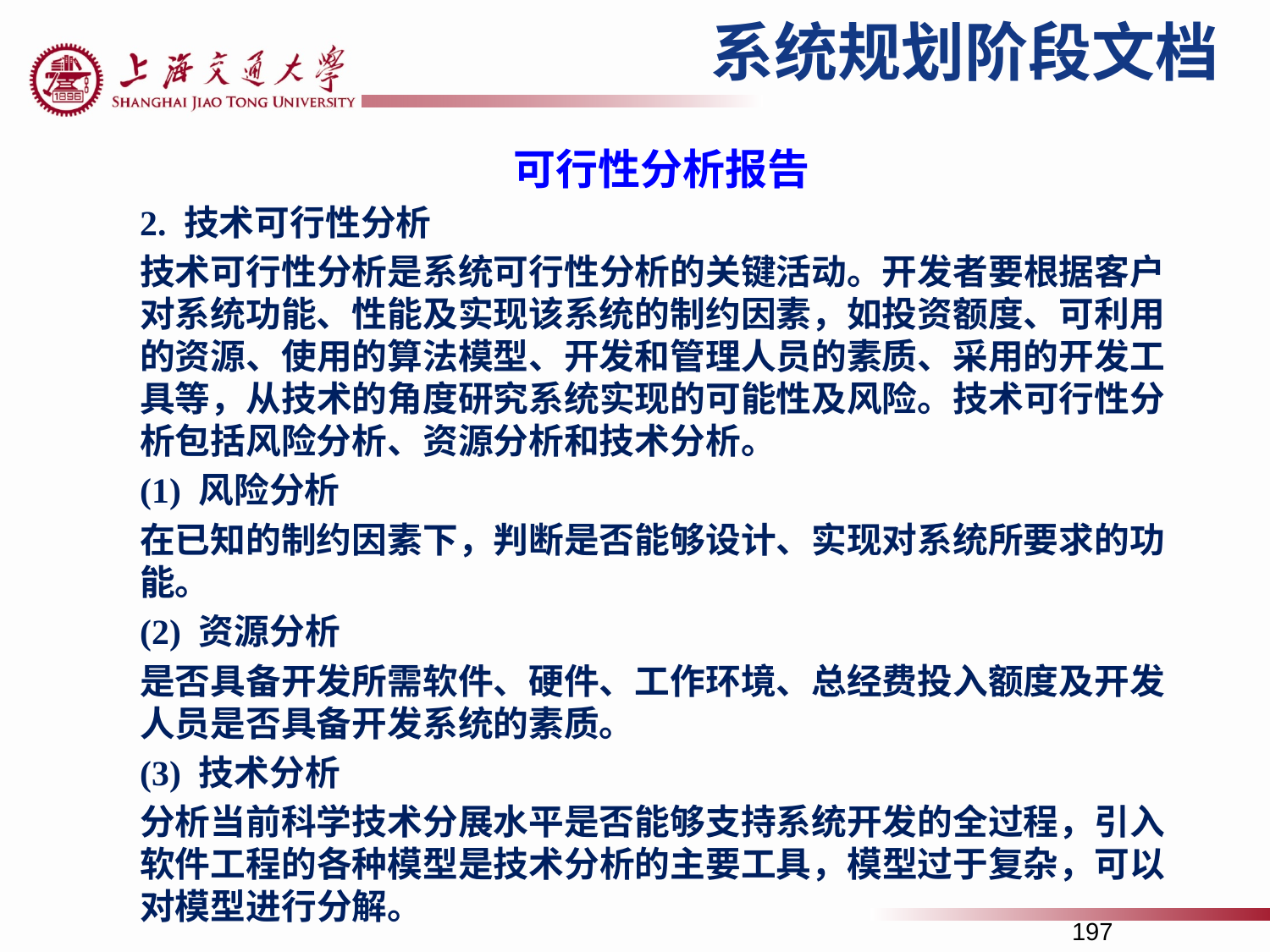

系统规划阶段文档
可行性分析报告
2. 技术可行性分析
技术可行性分析是系统可行性分析的关键活动。开发者要根据客户对系统功能、性能及实现该系统的制约因素，如投资额度、可利用的资源、使用的算法模型、开发和管理人员的素质、采用的开发工具等，从技术的角度研究系统实现的可能性及风险。技术可行性分析包括风险分析、资源分析和技术分析。
(1) 风险分析
在已知的制约因素下，判断是否能够设计、实现对系统所要求的功能。
(2) 资源分析
是否具备开发所需软件、硬件、工作环境、总经费投入额度及开发人员是否具备开发系统的素质。
(3) 技术分析
分析当前科学技术分展水平是否能够支持系统开发的全过程，引入软件工程的各种模型是技术分析的主要工具，模型过于复杂，可以对模型进行分解。
197